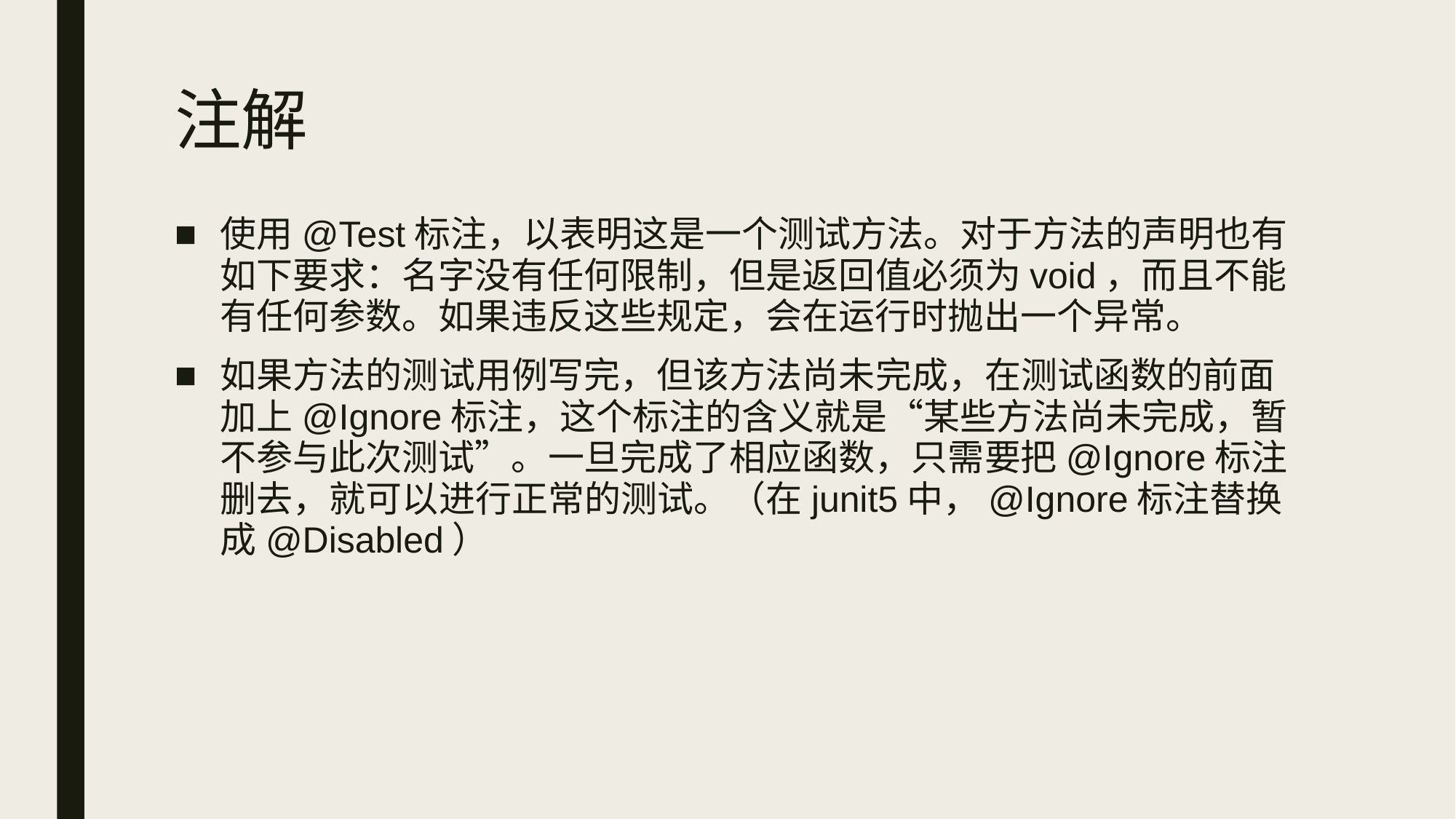

# 注解
使用@Test标注，以表明这是一个测试方法。对于方法的声明也有如下要求：名字没有任何限制，但是返回值必须为void，而且不能有任何参数。如果违反这些规定，会在运行时抛出一个异常。
如果方法的测试用例写完，但该方法尚未完成，在测试函数的前面加上@Ignore标注，这个标注的含义就是“某些方法尚未完成，暂不参与此次测试”。一旦完成了相应函数，只需要把@Ignore标注删去，就可以进行正常的测试。（在junit5中，@Ignore标注替换成@Disabled）